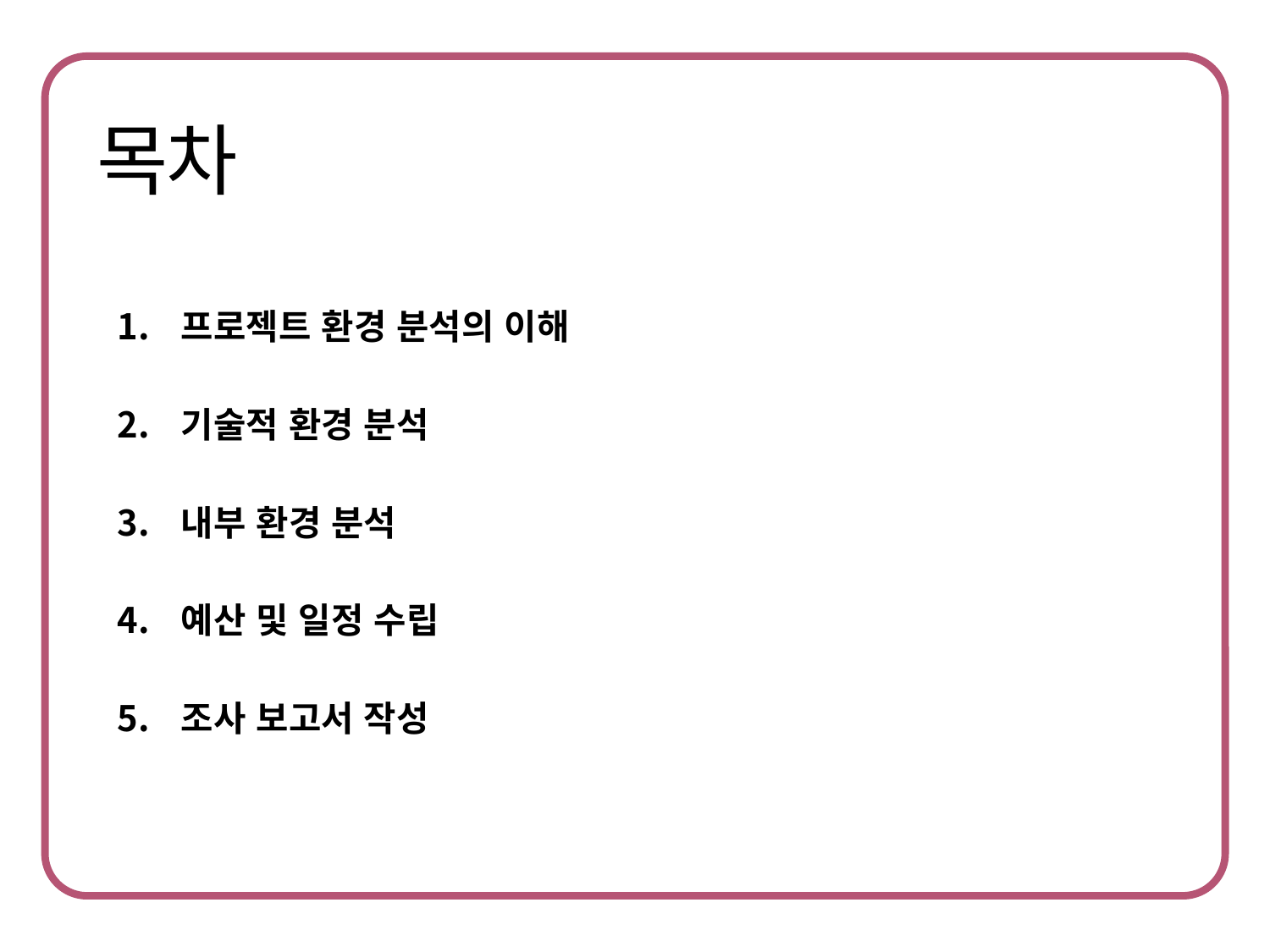

프로젝트 환경 분석의 이해
기술적 환경 분석
내부 환경 분석
예산 및 일정 수립
조사 보고서 작성